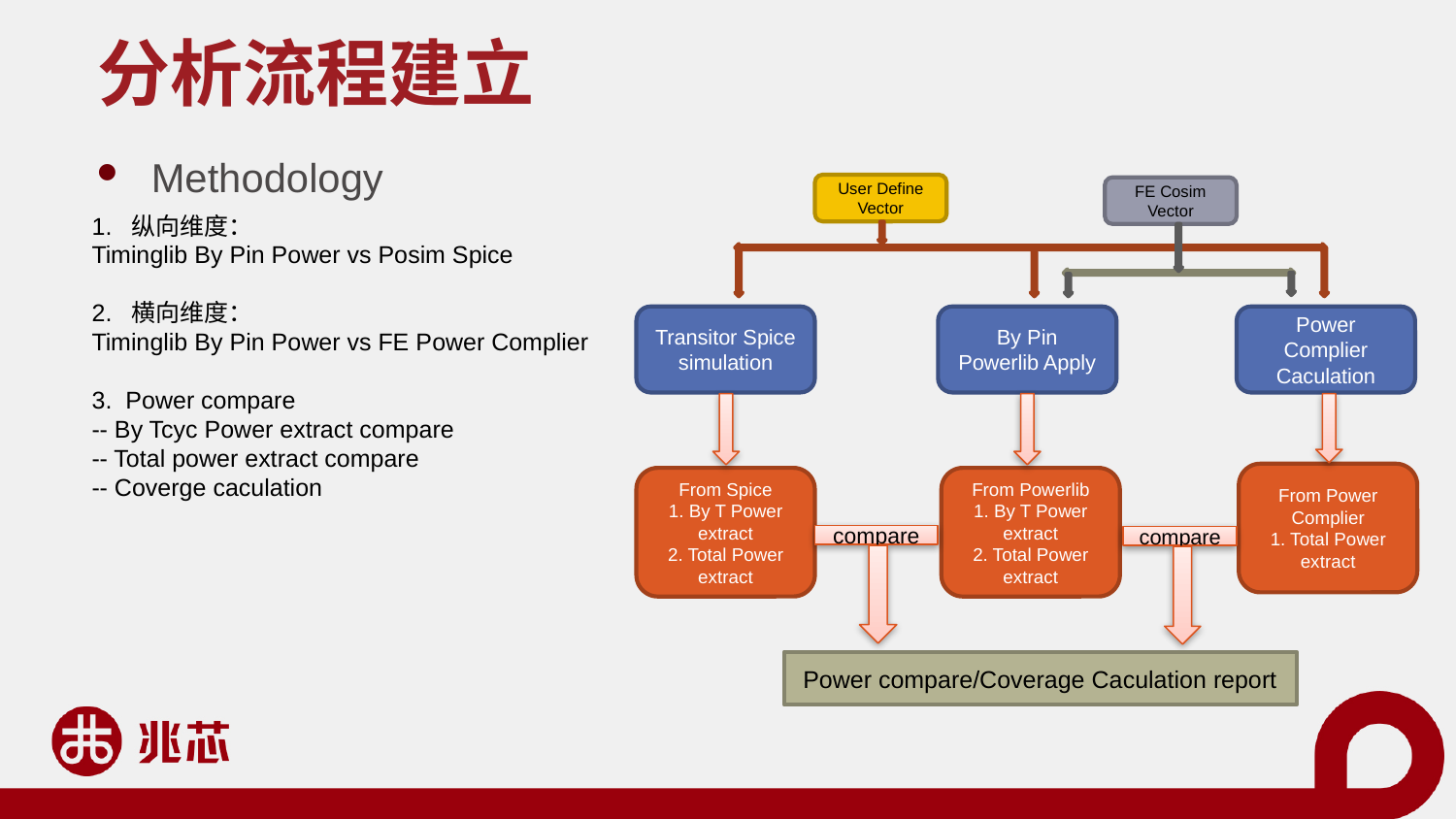

# 分析流程建立
Methodology

User Define Vector
FE Cosim Vector
1.  纵向维度：
Timinglib By Pin Power vs Posim Spice

2.  横向维度：
Timinglib By Pin Power vs FE Power Complier

3.  Power compare
-- By Tcyc Power extract compare
-- Total power extract compare
-- Coverge caculation

Transitor Spice simulation
By Pin Powerlib Apply
Power Complier Caculation

From Power Complier
1. Total Power extract
From Spice
1. By T Power extract
2. Total Power extract
From Powerlib
1. By T Power extract
2. Total Power extract
compare
compare

Power compare/Coverage Caculation report